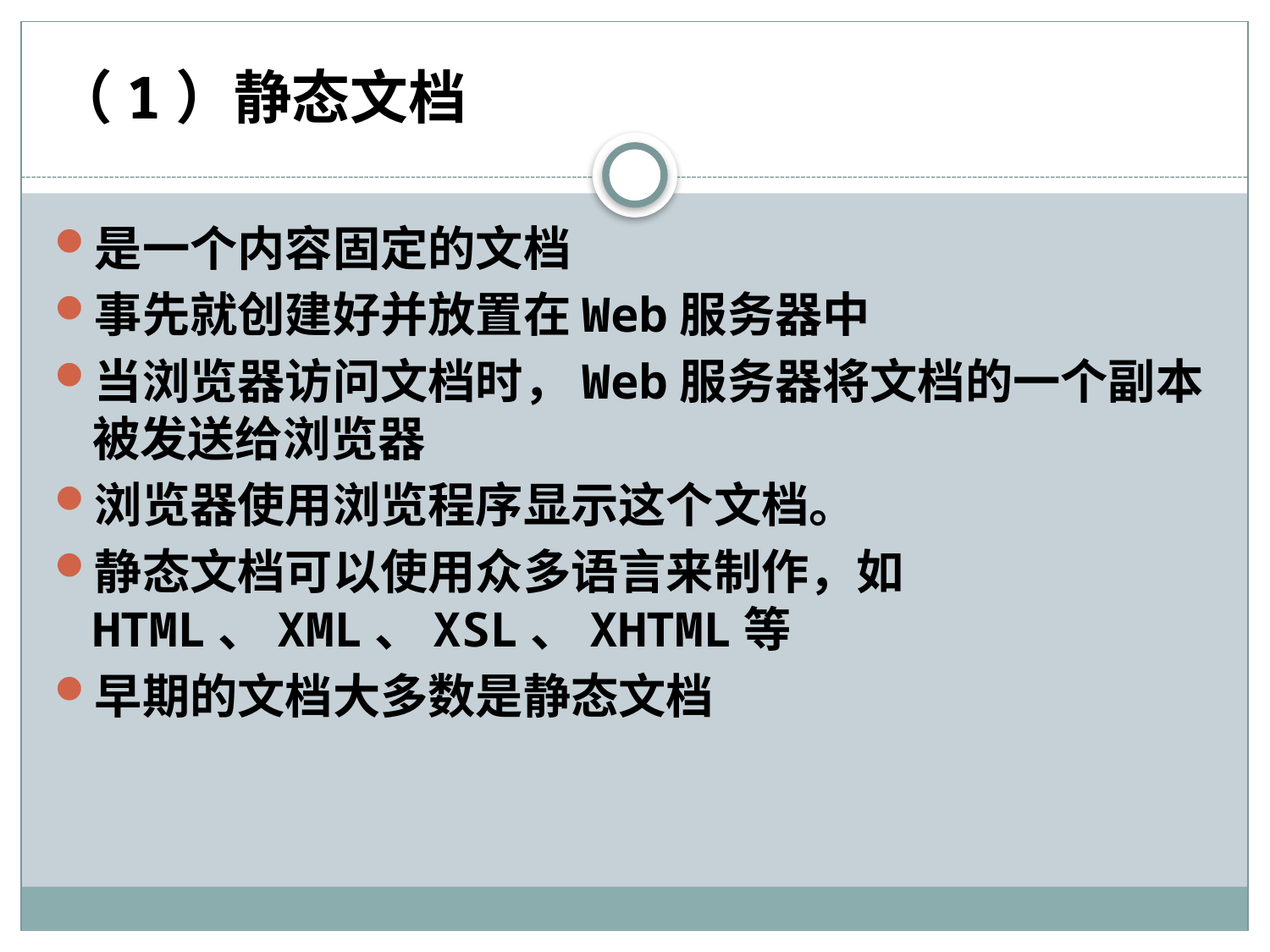

# （1）静态文档
是一个内容固定的文档
事先就创建好并放置在Web服务器中
当浏览器访问文档时，Web服务器将文档的一个副本被发送给浏览器
浏览器使用浏览程序显示这个文档。
静态文档可以使用众多语言来制作，如HTML、XML、XSL、XHTML等
早期的文档大多数是静态文档